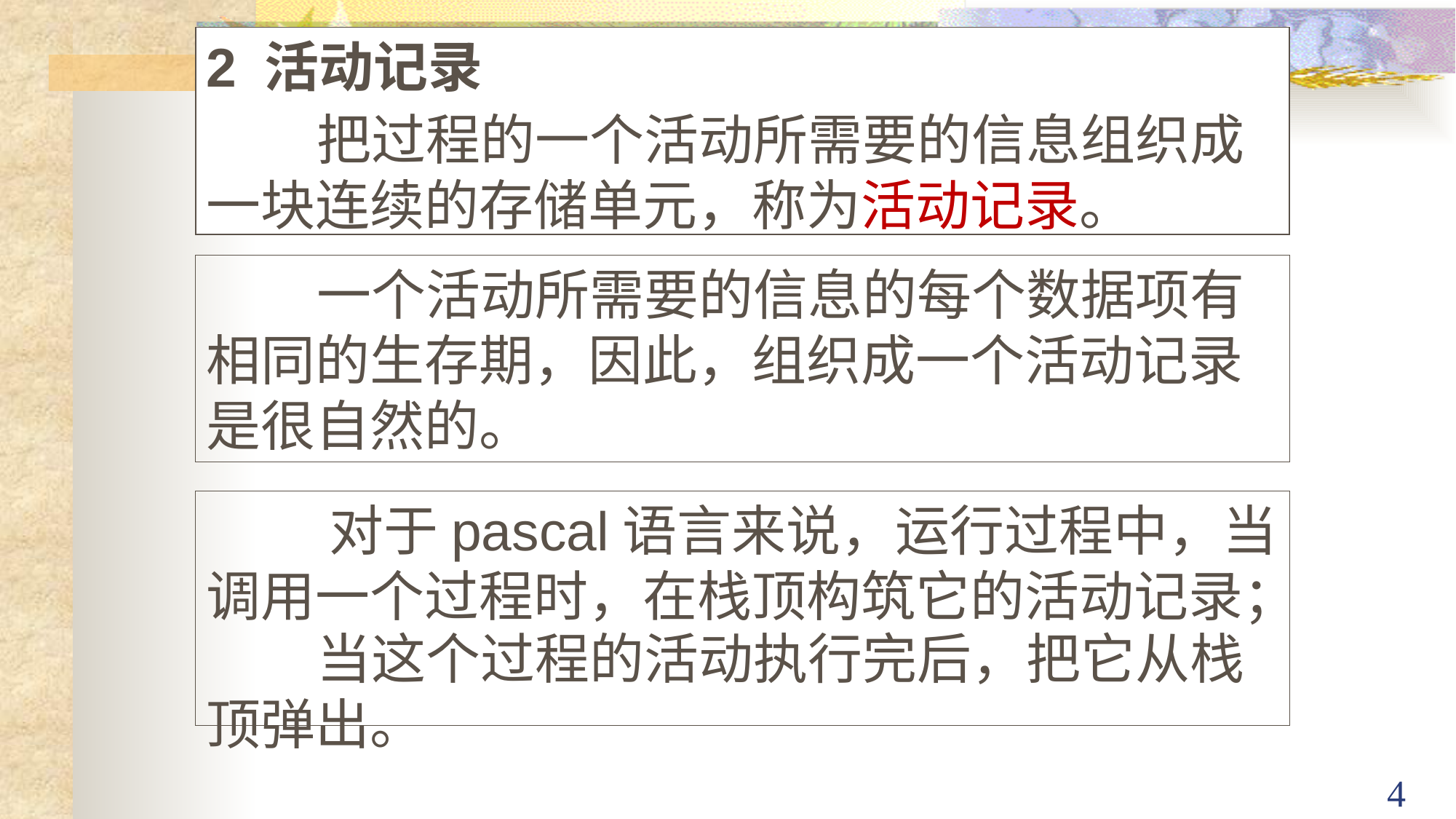

2 活动记录

        把过程的一个活动所需要的信息组织成一块连续的存储单元，称为活动记录。
        一个活动所需要的信息的每个数据项有相同的生存期，因此，组织成一个活动记录是很自然的。
         对于pascal语言来说，运行过程中，当调用一个过程时，在栈顶构筑它的活动记录；

        当这个过程的活动执行完后，把它从栈顶弹出。
4